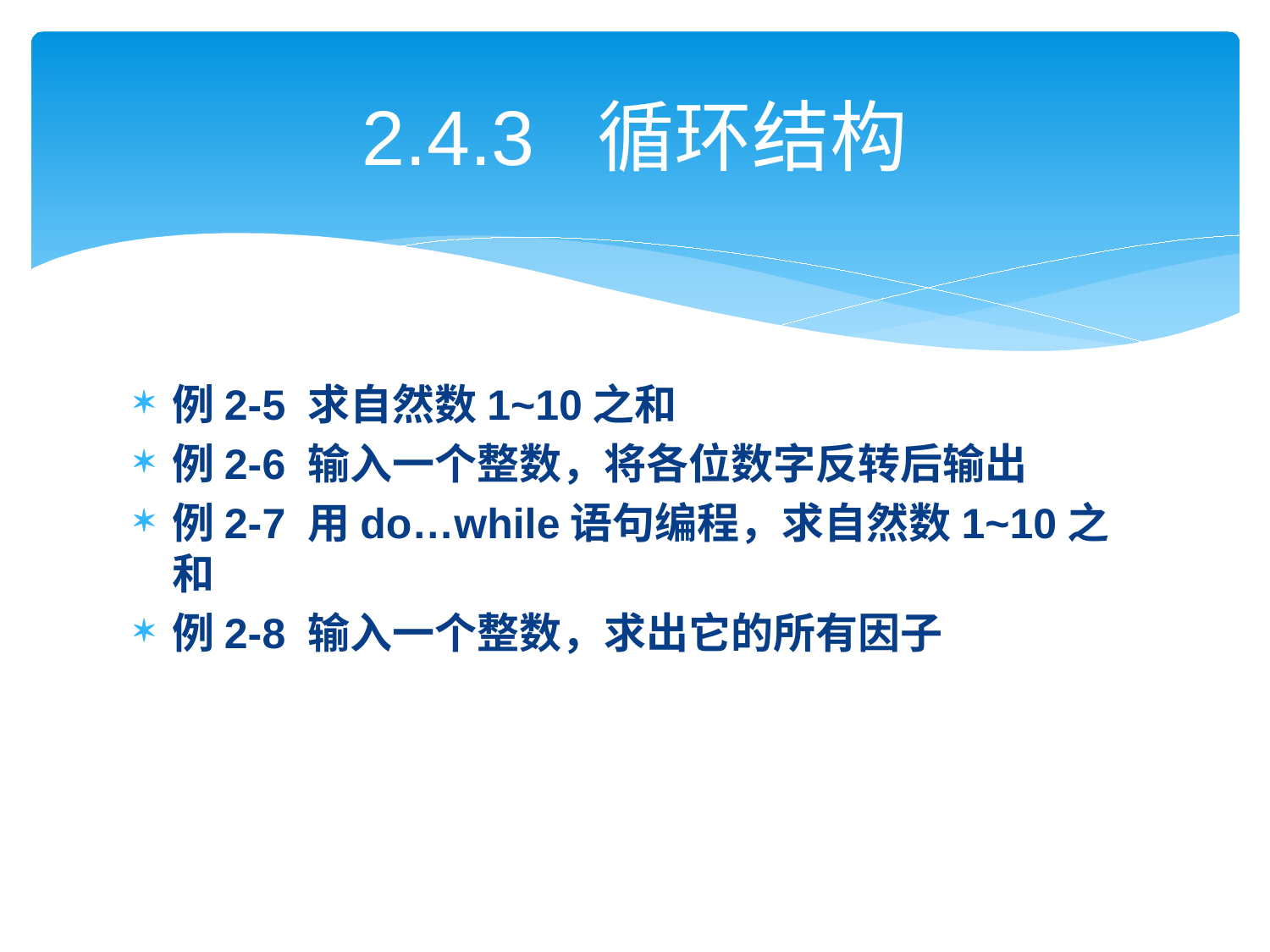

# 2.4.3  循环结构
例2-5 求自然数1~10之和
例2-6 输入一个整数，将各位数字反转后输出
例2-7 用do…while语句编程，求自然数1~10之和
例2-8 输入一个整数，求出它的所有因子